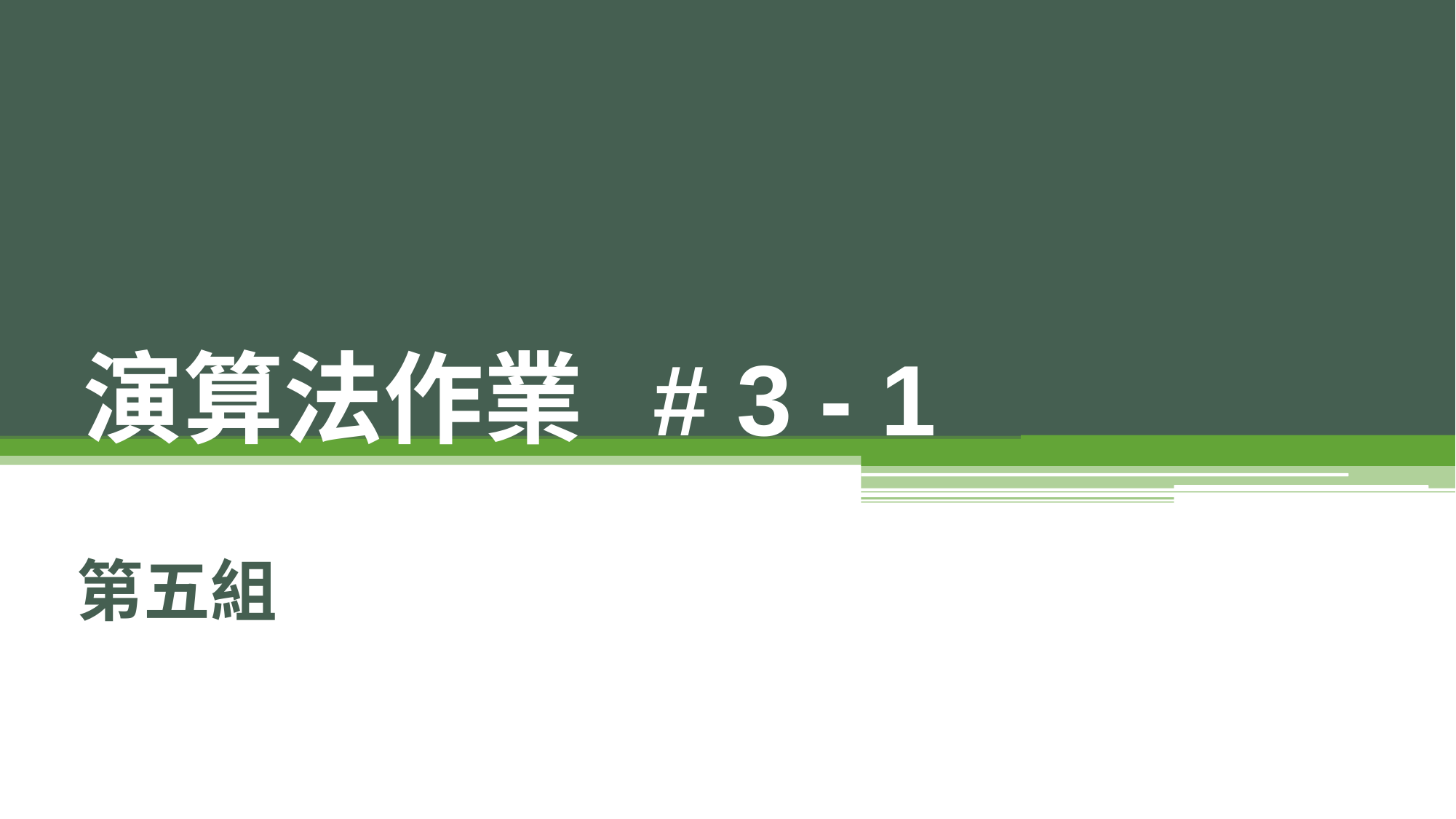

# 演算法作業  # 3 - 1
第五組